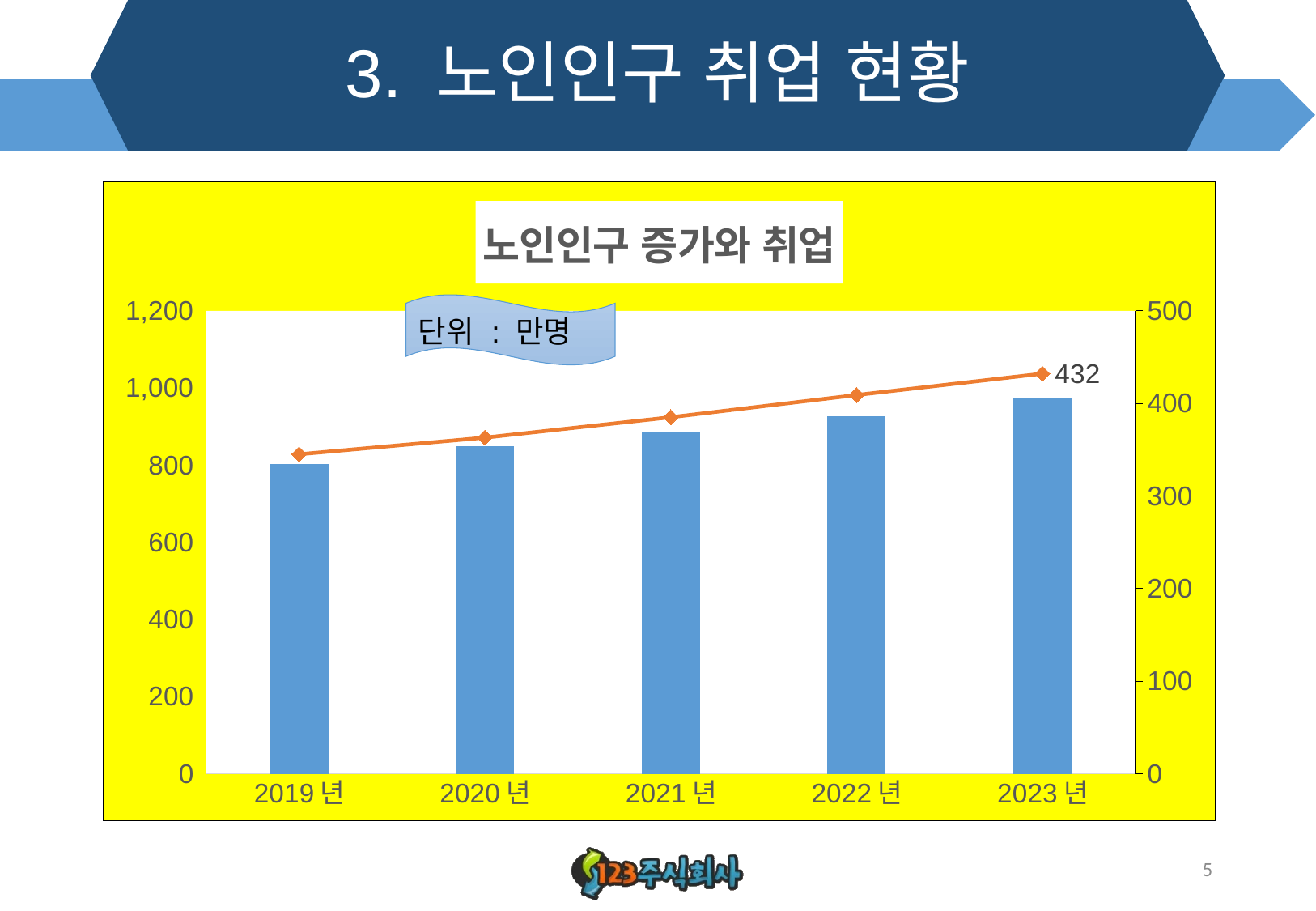

# 3. 노인인구 취업 현황

### Chart: 노인인구 증가와 취업

| Category | 65세 이상 인구 | 65세 이상 취업자 |
|---|---|---|
| 2019년 | 802.0 | 345.0 |
| 2020년 | 849.0 | 363.0 |
| 2021년 | 885.0 | 385.0 |
| 2022년 | 926.0 | 409.0 |
| 2023년 | 973.0 | 432.0 |
5